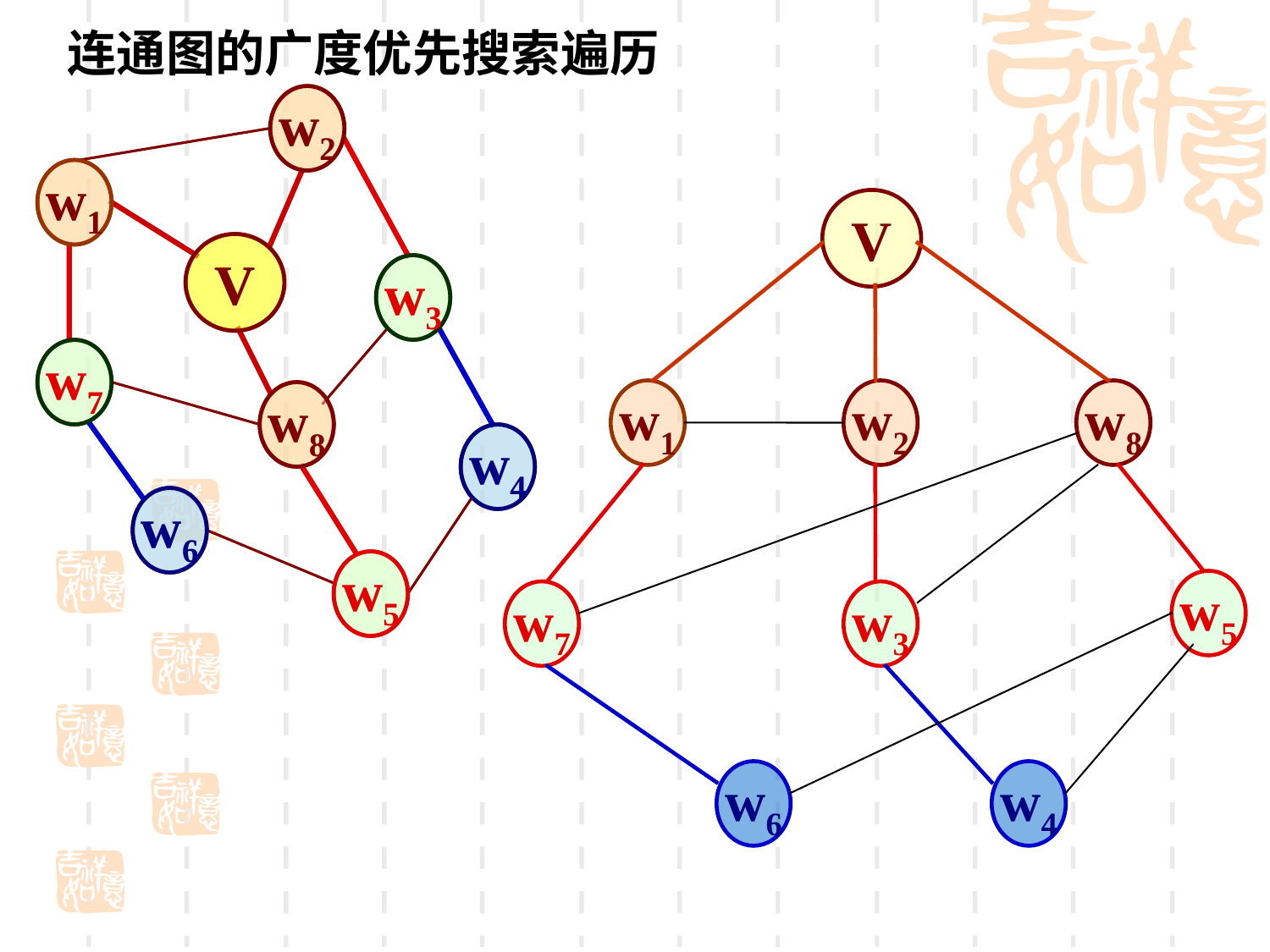

连通图的广度优先搜索遍历
w2

w1

V

w3

w7

w8

w4

w6

w5
w2

w1

V

w3

w7
w8

w4

w6
w5
V

w1
w2
w8

w5
w7
w3

w6
w4